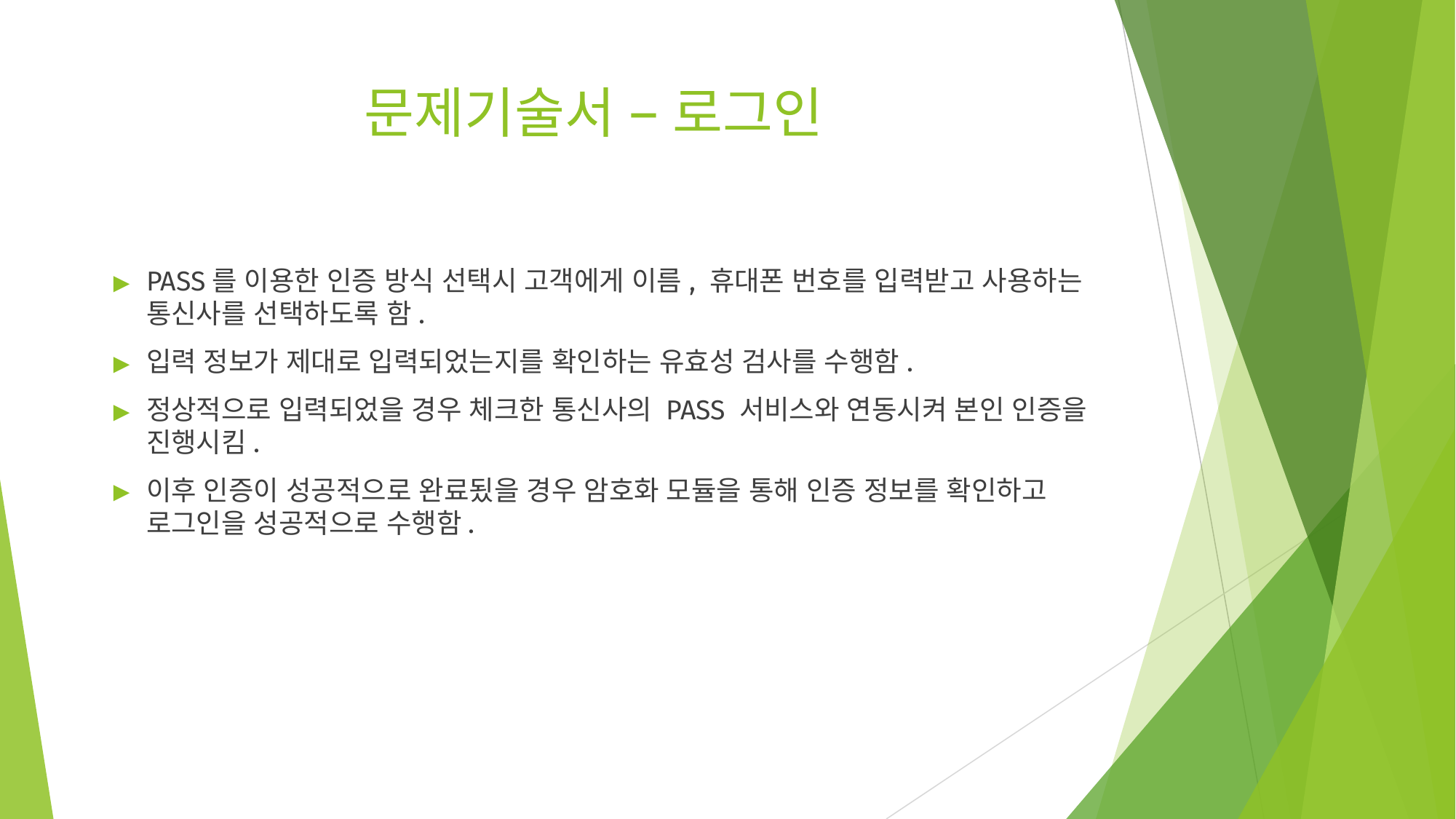

# 문제기술서 – 로그인
PASS를 이용한 인증 방식 선택시 고객에게 이름, 휴대폰 번호를 입력받고 사용하는 통신사를 선택하도록 함.
입력 정보가 제대로 입력되었는지를 확인하는 유효성 검사를 수행함.
정상적으로 입력되었을 경우 체크한 통신사의 PASS 서비스와 연동시켜 본인 인증을 진행시킴.
이후 인증이 성공적으로 완료됬을 경우 암호화 모듈을 통해 인증 정보를 확인하고 로그인을 성공적으로 수행함.